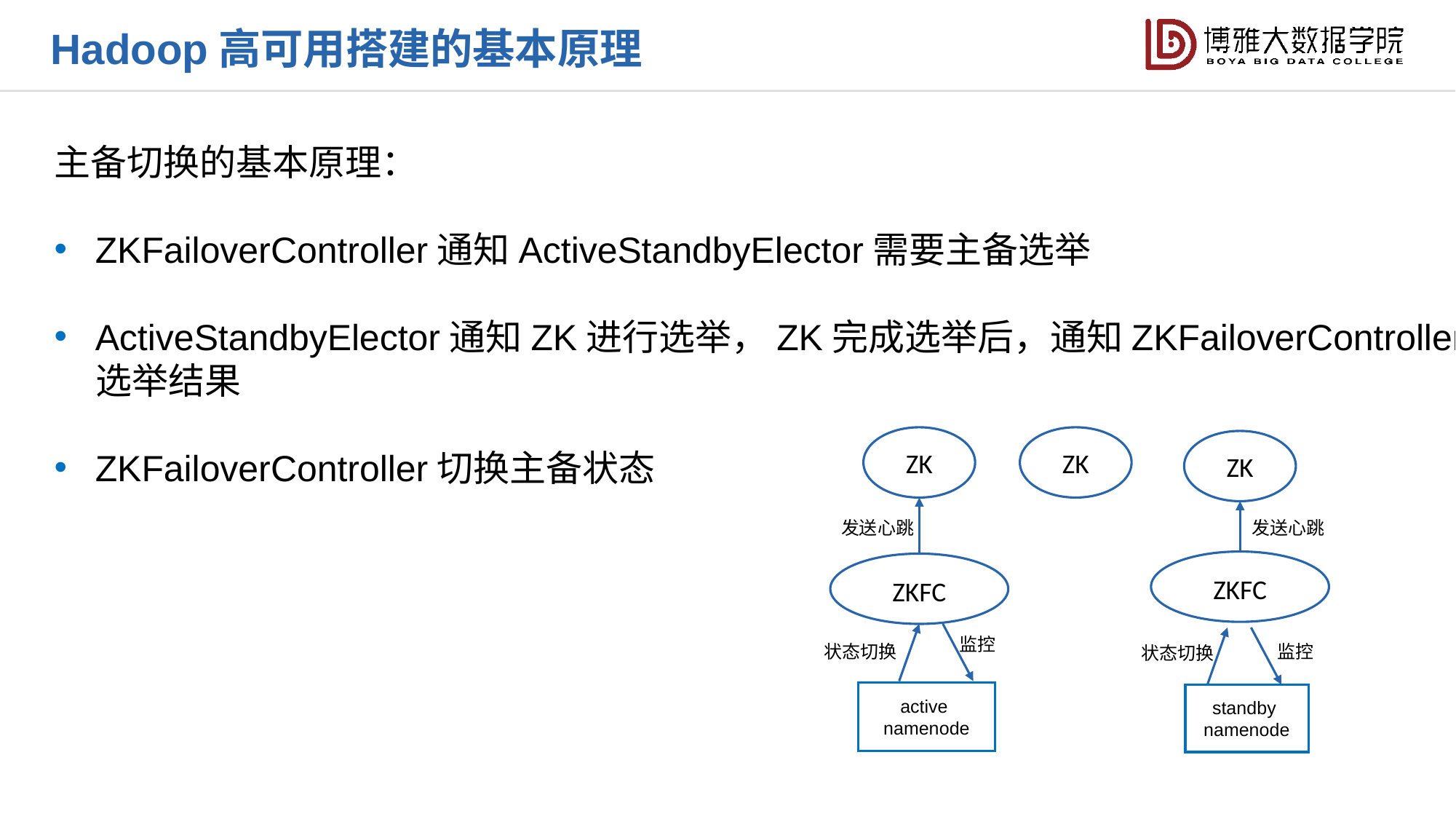

Hadoop高可用搭建的基本原理

主备切换的基本原理：

ZKFailoverController通知ActiveStandbyElector需要主备选举

ActiveStandbyElector通知ZK进行选举，ZK完成选举后，通知ZKFailoverController
    选举结果

ZKFailoverController切换主备状态

ZK
ZK
ZK
发送心跳
发送心跳

ZKFC

ZKFC
监控
监控
状态切换
状态切换
active
namenode
standby
namenode